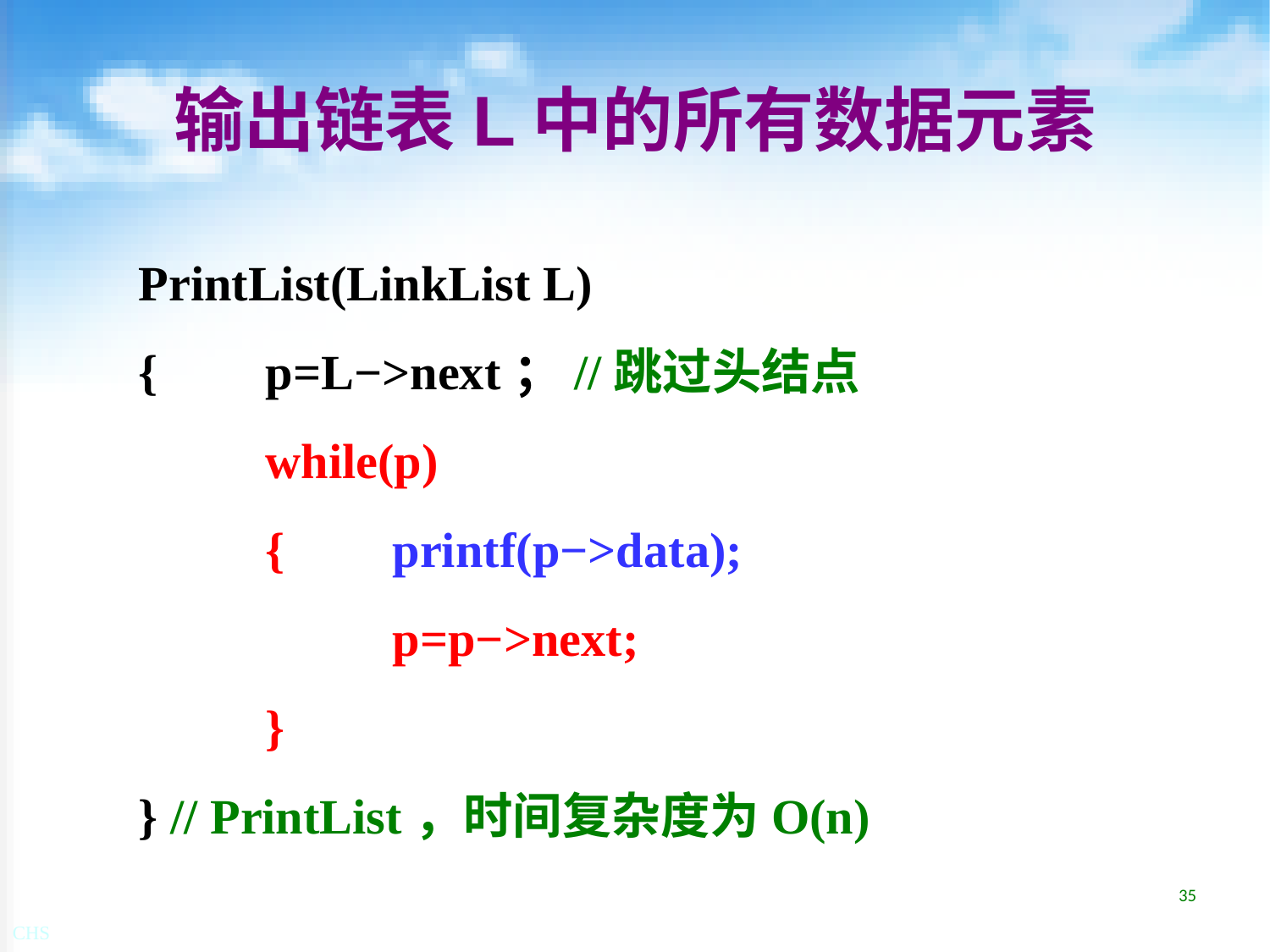

# 输出链表L中的所有数据元素
PrintList(LinkList L)
{	p=L−>next；//跳过头结点
	while(p)
	{	printf(p−>data);
		p=p−>next;
	}
} // PrintList，时间复杂度为O(n)
35